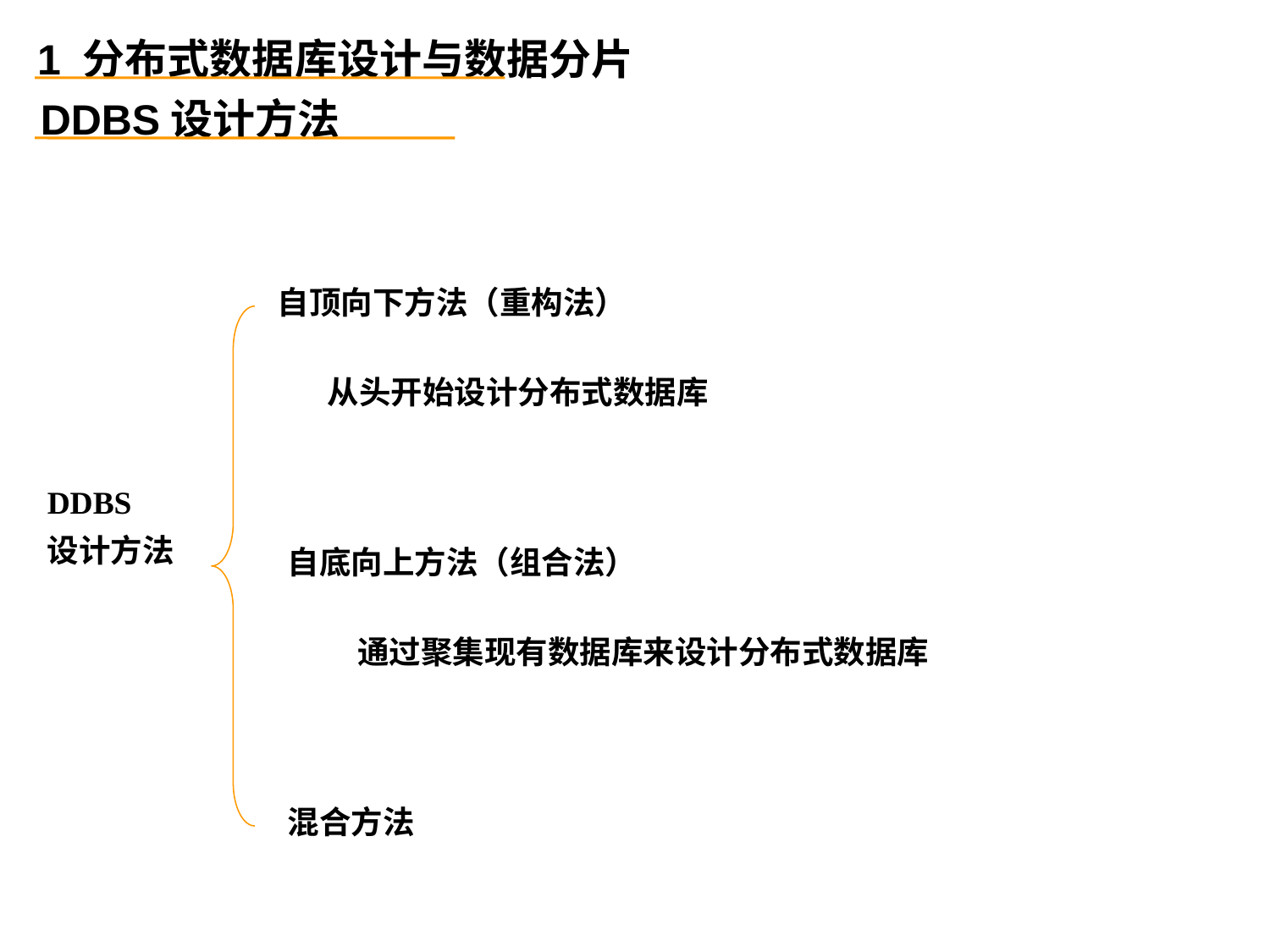

1 分布式数据库设计与数据分片

DDBS设计方法

自顶向下方法（重构法）

从头开始设计分布式数据库
DDBS
设计方法
自底向上方法（组合法）
通过聚集现有数据库来设计分布式数据库
混合方法